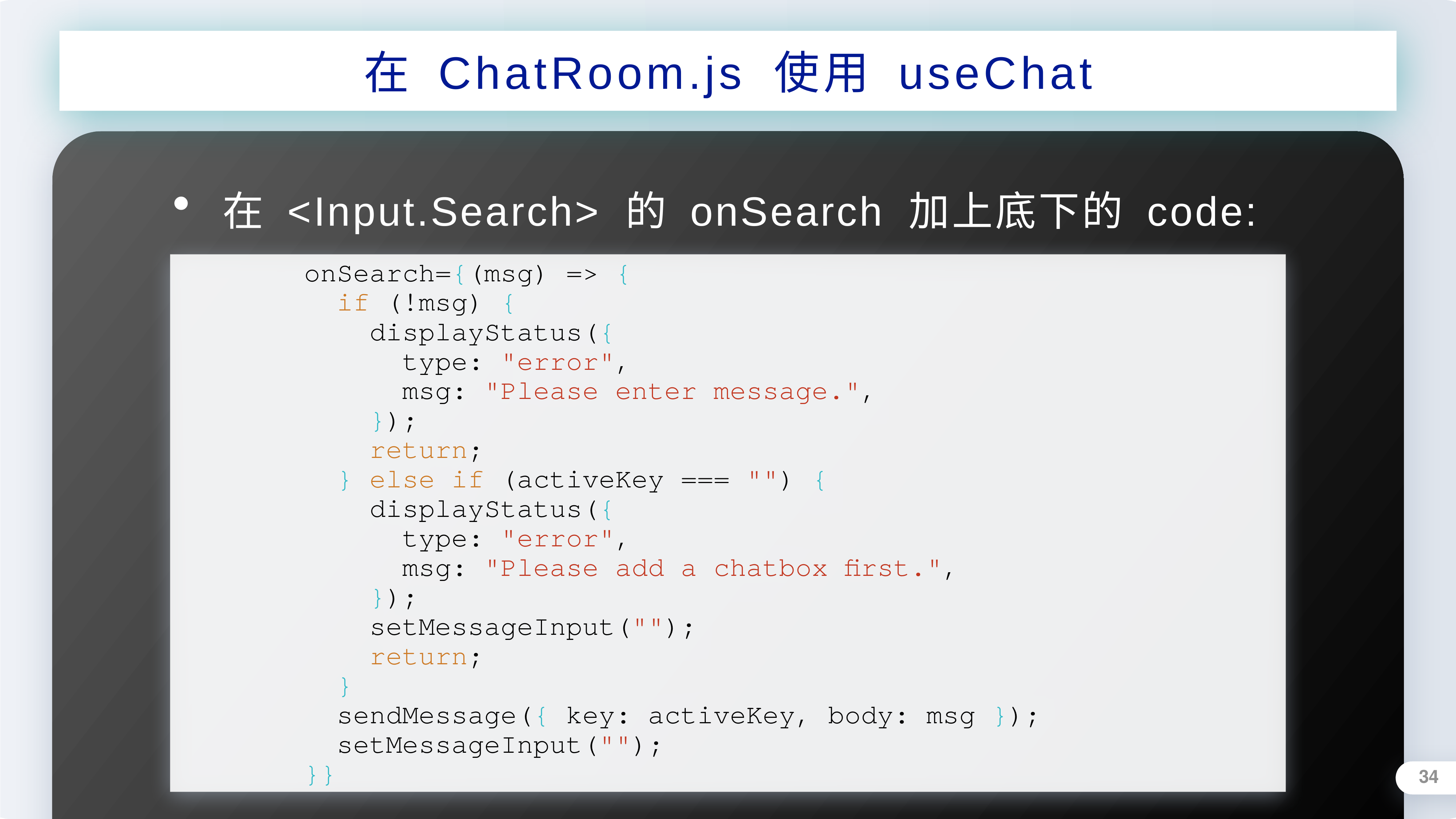

在 ChatRoom.js 使用 useChat
在 <Input.Search> 的 onSearch 加上底下的 code:
        onSearch={(msg) => {
          if (!msg) {
            displayStatus({
              type: "error",
              msg: "Please enter message.",
            });
            return;
          } else if (activeKey === "") {
            displayStatus({
              type: "error",
              msg: "Please add a chatbox first.",
            });
            setMessageInput("");
            return;
          }
          sendMessage({ key: activeKey, body: msg });
          setMessageInput("");
        }}
34